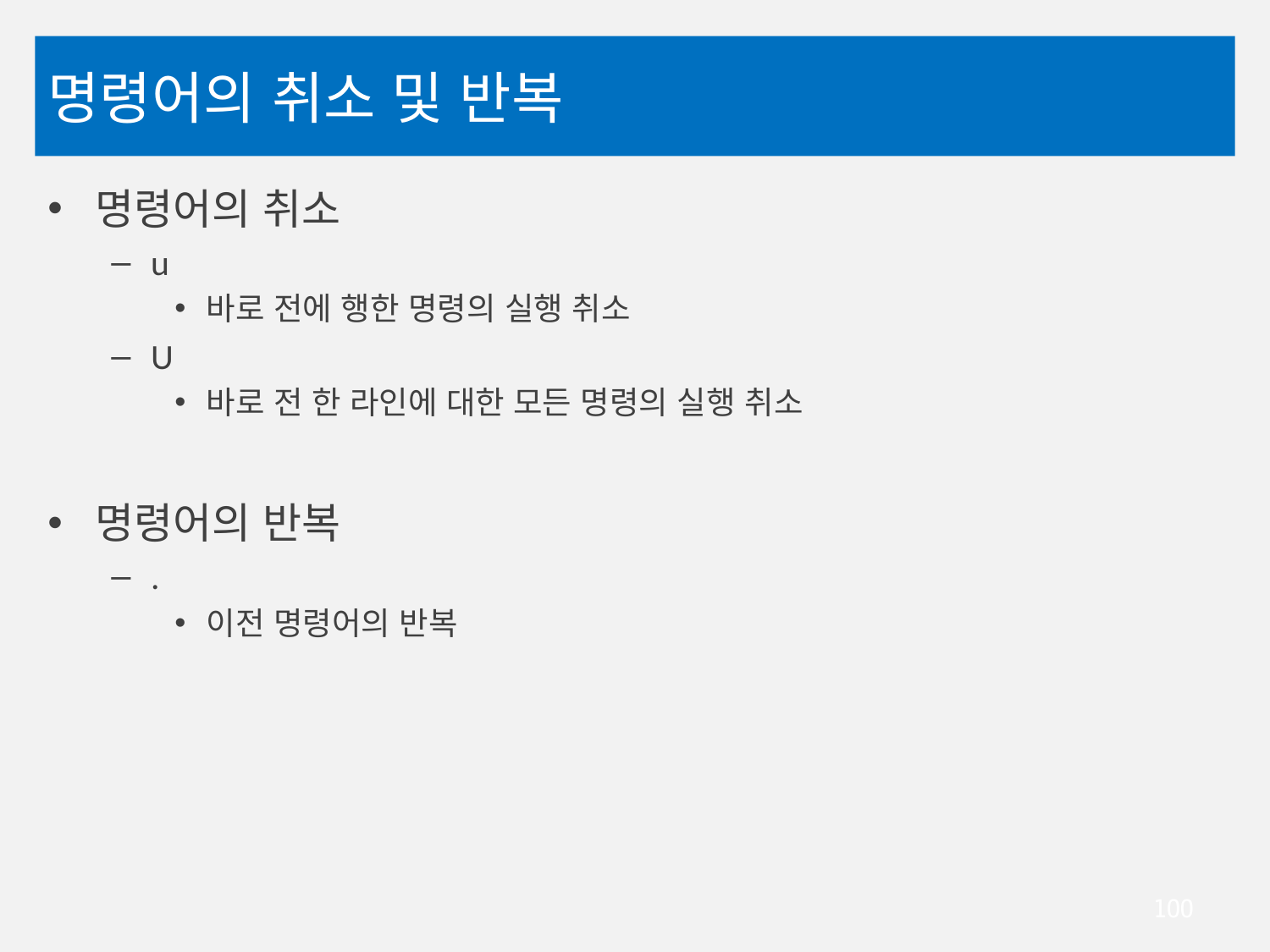

# 명령어의 취소 및 반복
명령어의 취소
u
바로 전에 행한 명령의 실행 취소
U
바로 전 한 라인에 대한 모든 명령의 실행 취소

명령어의 반복
.
이전 명령어의 반복
100